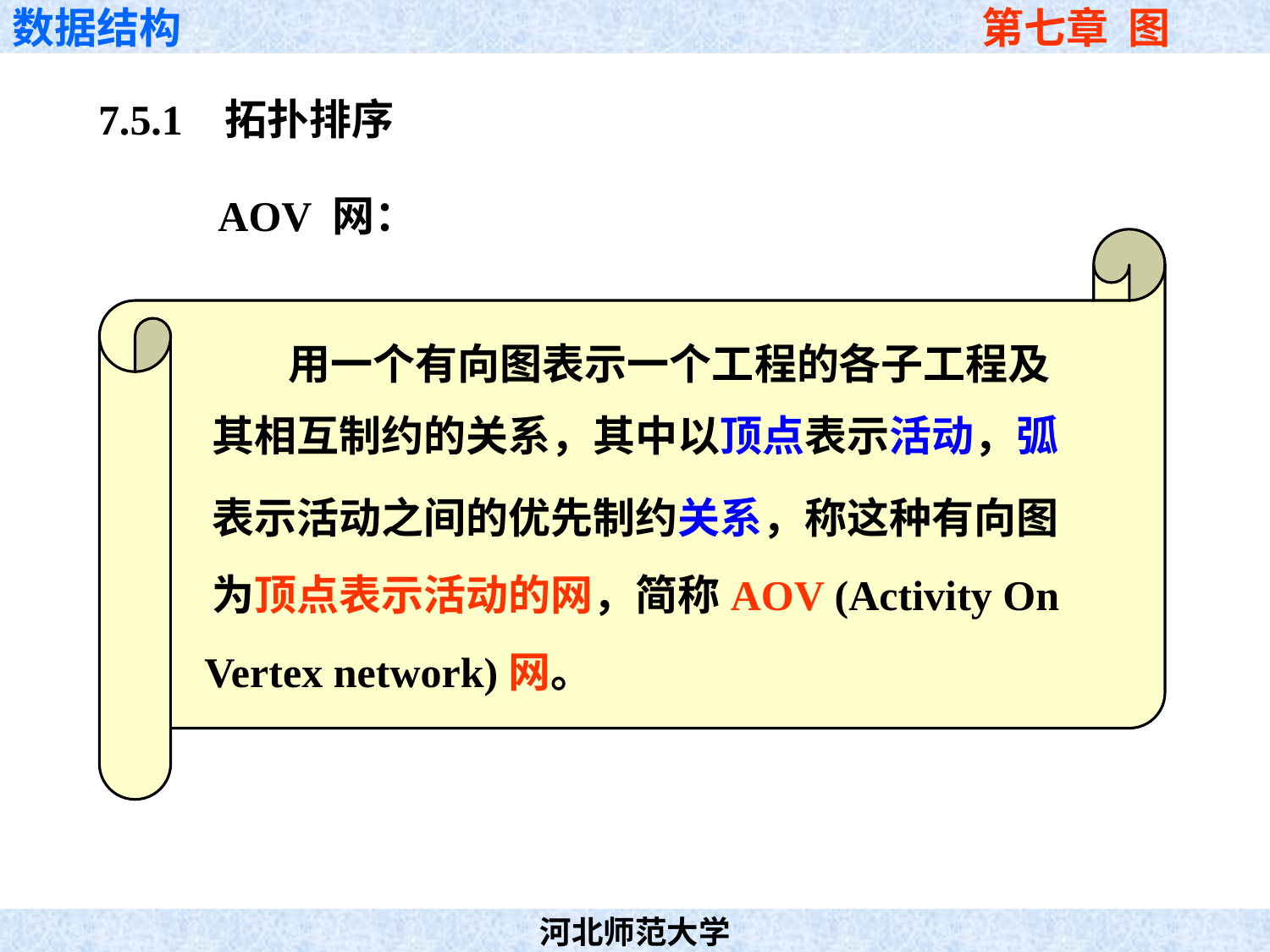

7.5.1   拓扑排序
AOV 网：
          用一个有向图表示一个工程的各子工程及
  其相互制约的关系，其中以顶点表示活动，弧
  表示活动之间的优先制约关系，称这种有向图
  为顶点表示活动的网，简称AOV (Activity On
  Vertex network)网。